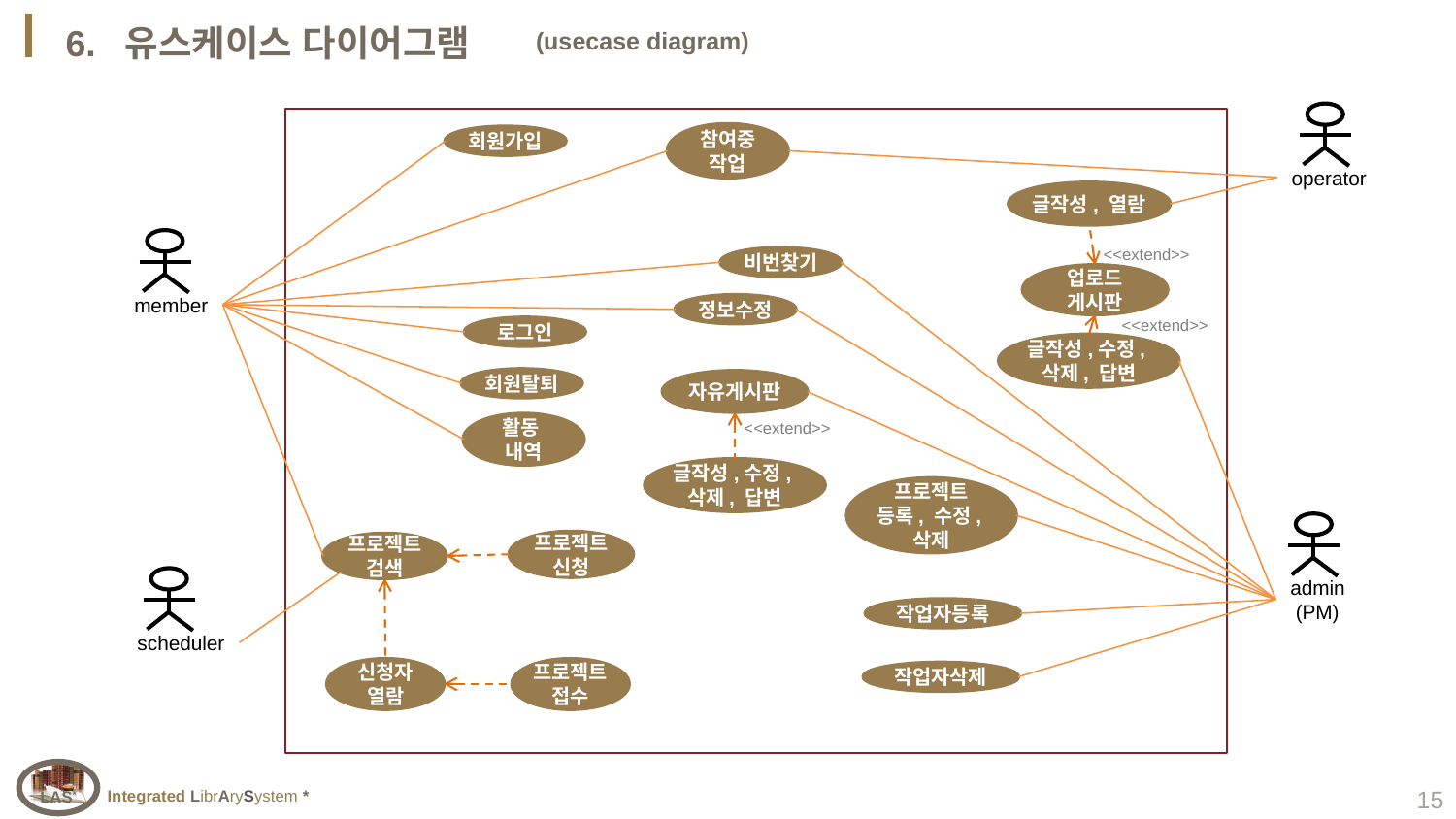

6.  유스케이스 다이어그램
(usecase diagram)

operator

참여중 작업
회원가입
글작성, 열람

member
<<extend>>
비번찾기
업로드
게시판
정보수정
<<extend>>
로그인
글작성,수정,삭제, 답변
회원탈퇴
자유게시판
활동
내역
<<extend>>
글작성,수정,삭제, 답변
프로젝트
등록, 수정,삭제

admin
 (PM)
프로젝트 신청
프로젝트검색

scheduler
작업자등록
신청자 열람
프로젝트 접수
작업자삭제
15